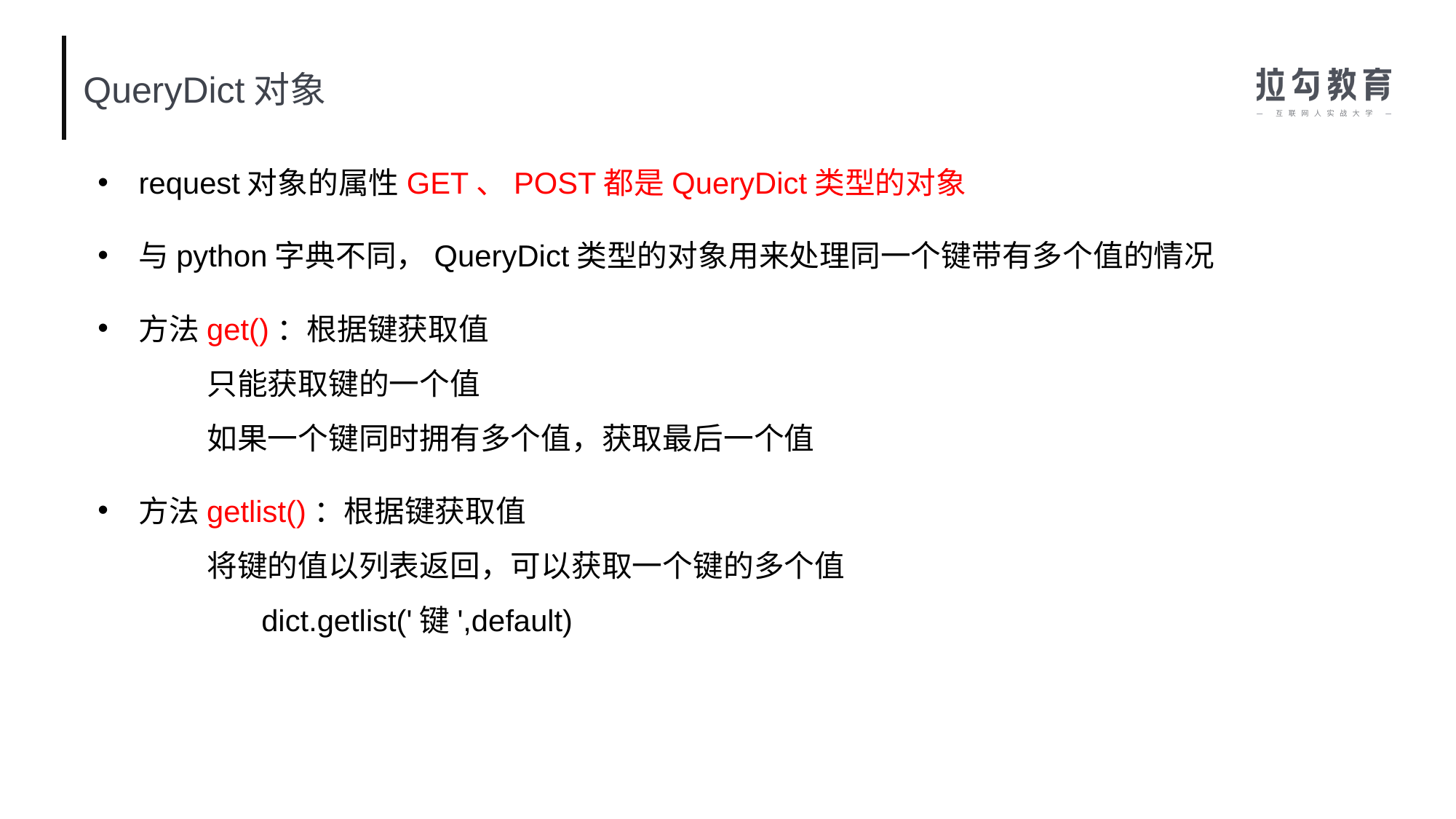

QueryDict对象
request对象的属性GET、POST都是QueryDict类型的对象
与python字典不同，QueryDict类型的对象用来处理同一个键带有多个值的情况
方法get()：根据键获取值
	只能获取键的一个值
	如果一个键同时拥有多个值，获取最后一个值
方法getlist()：根据键获取值
	将键的值以列表返回，可以获取一个键的多个值
	dict.getlist('键',default)